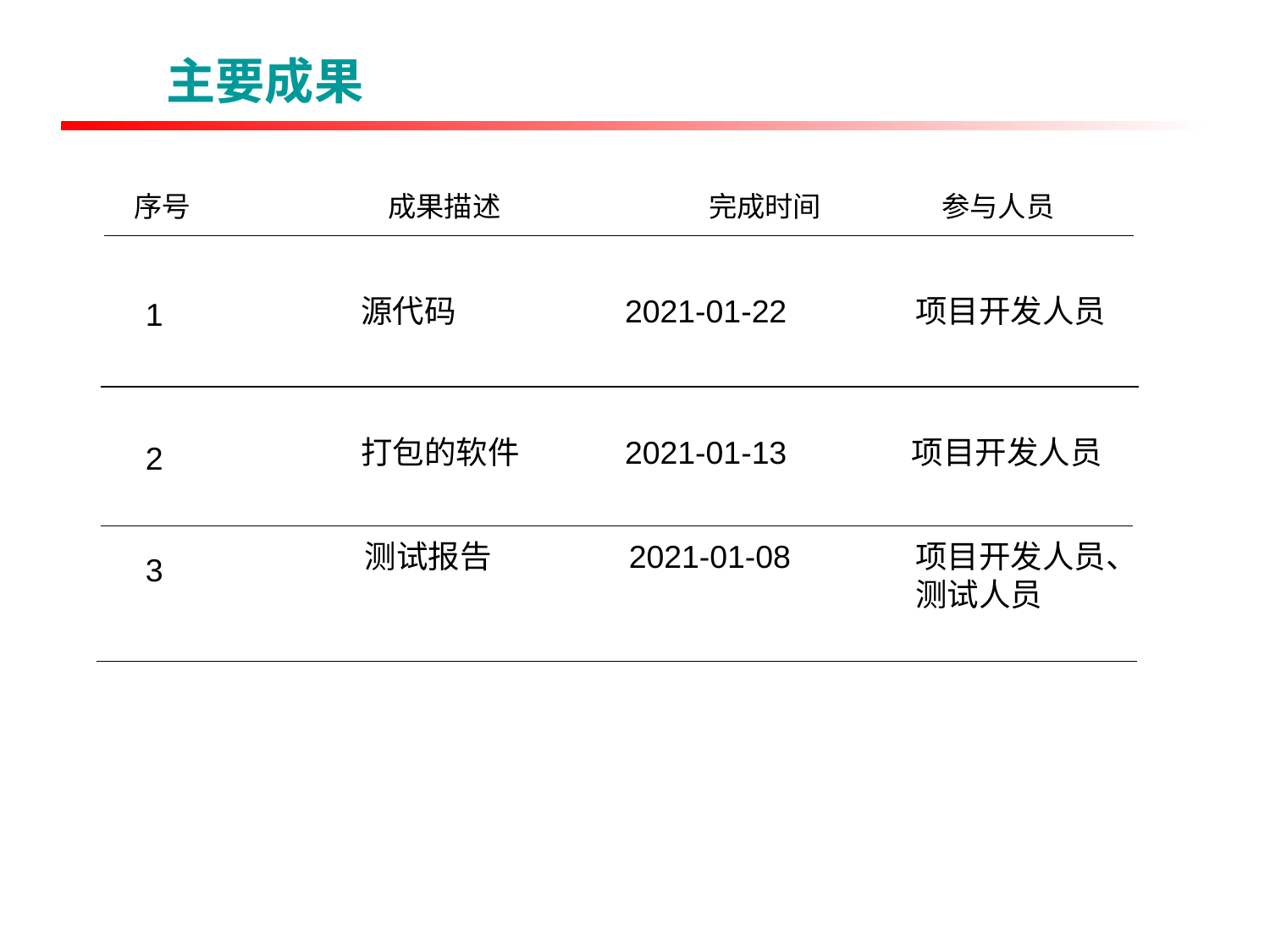

主要成果
| 序号 | 成果描述 | 完成时间 | 参与人员 |
| --- | --- | --- | --- |
源代码
2021-01-22
项目开发人员
1
打包的软件
2021-01-13
项目开发人员
2
测试报告
2021-01-08
项目开发人员、测试人员
3